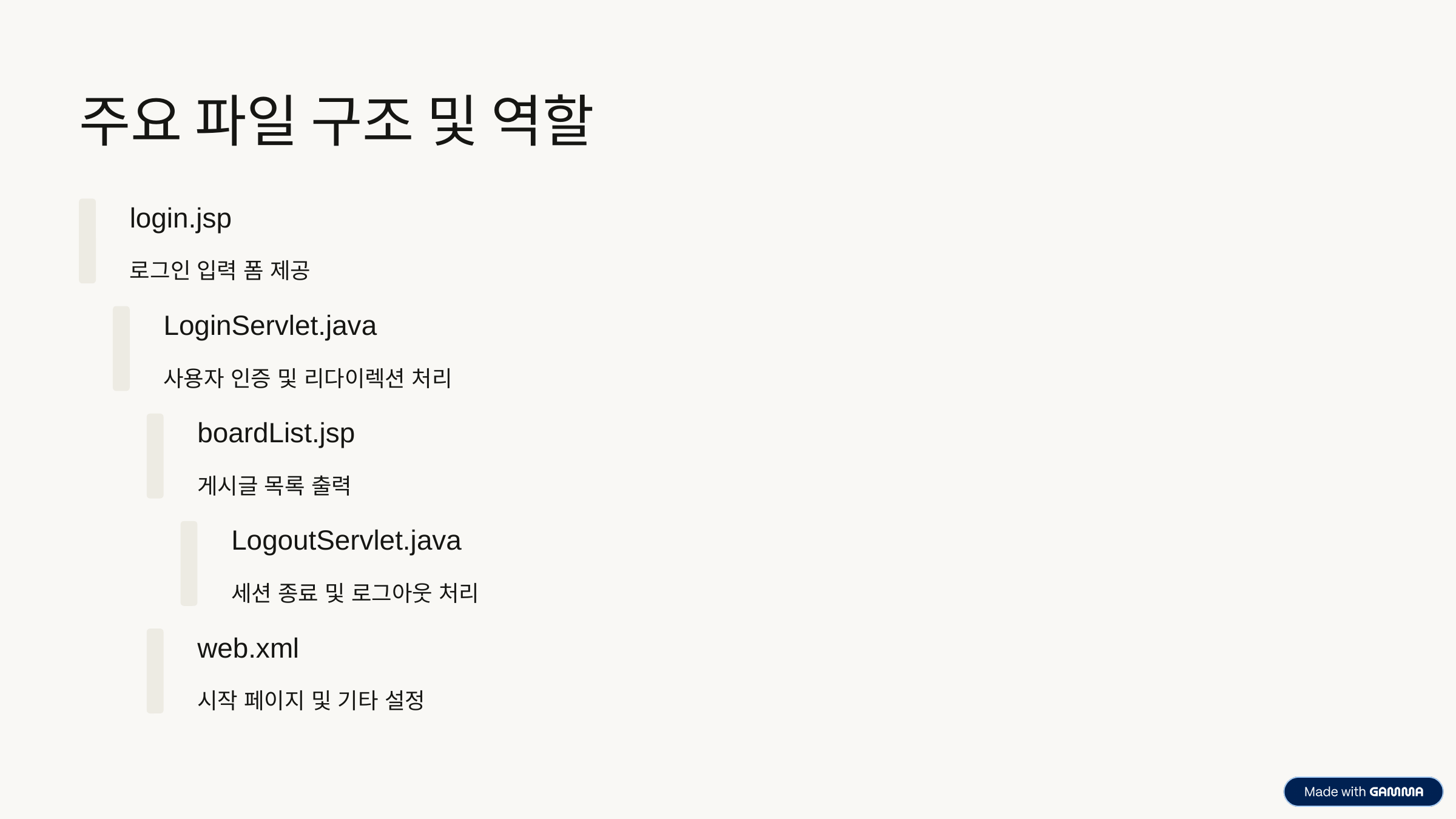

주요 파일 구조 및 역할

login.jsp
로그인 입력 폼 제공

LoginServlet.java
사용자 인증 및 리다이렉션 처리

boardList.jsp
게시글 목록 출력

LogoutServlet.java
세션 종료 및 로그아웃 처리

web.xml
시작 페이지 및 기타 설정